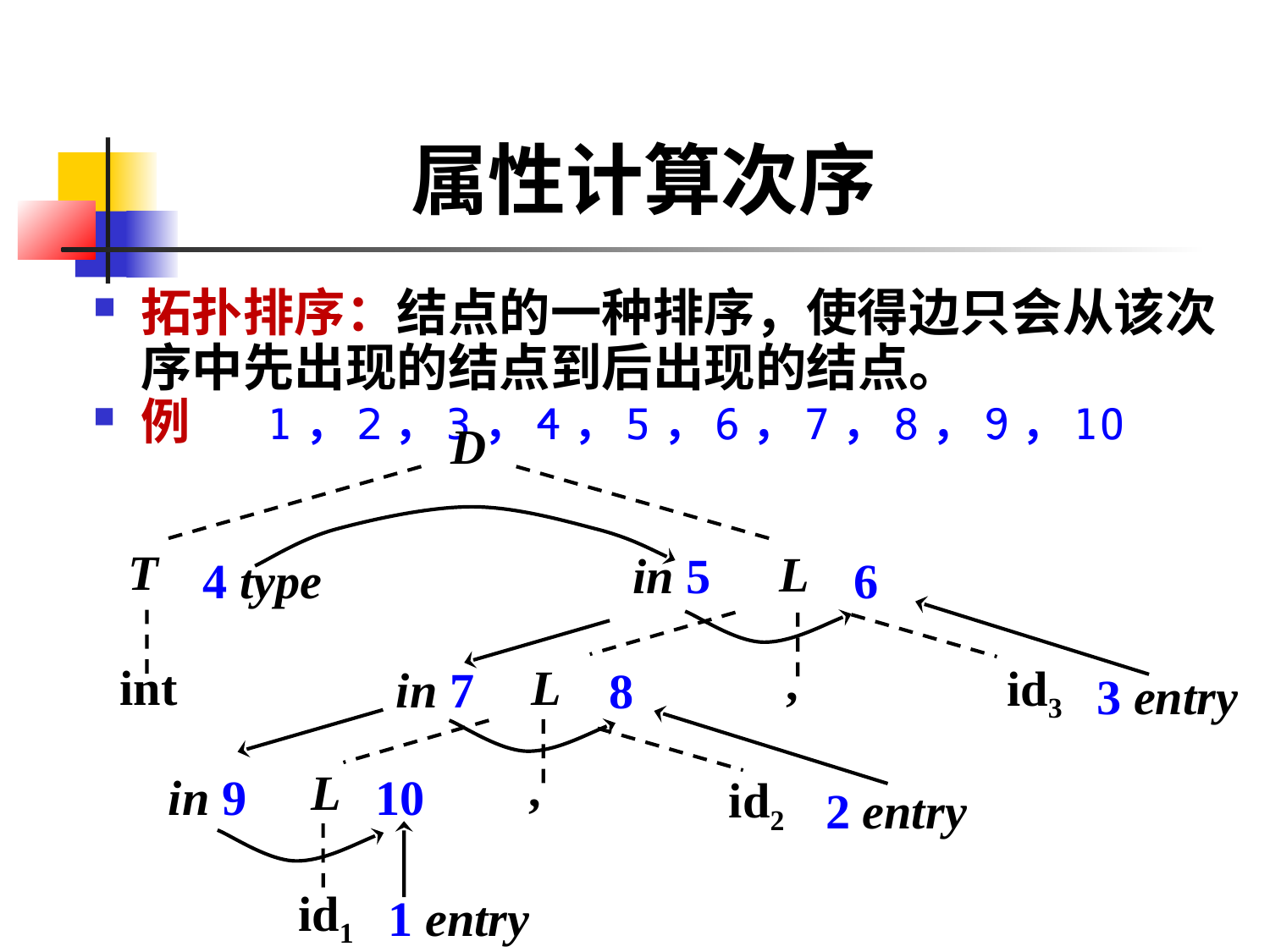

属性计算次序

拓扑排序：结点的一种排序，使得边只会从该次序中先出现的结点到后出现的结点。
例	1，2，3，4，5，6，7，8，9，10
D

T
L
in 5
4 type
6

,
    int
L
id3
in 7
8
3 entry

,
L
in 9
10
id2
2 entry

id1
1 entry